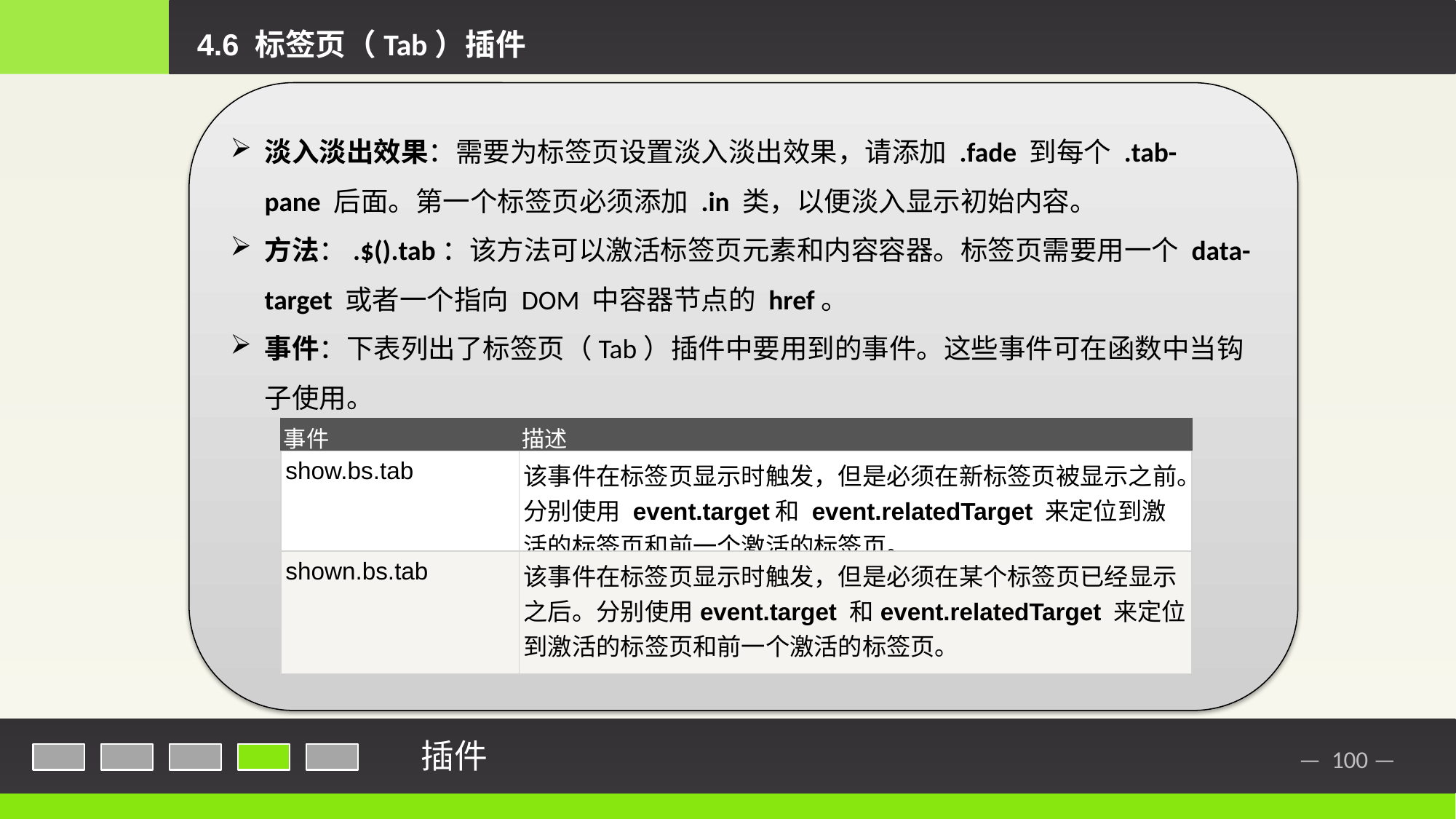

4.6 标签页（Tab）插件
淡入淡出效果：需要为标签页设置淡入淡出效果，请添加 .fade 到每个 .tab-pane 后面。第一个标签页必须添加 .in 类，以便淡入显示初始内容。
方法：.$().tab：该方法可以激活标签页元素和内容容器。标签页需要用一个 data-target 或者一个指向 DOM 中容器节点的 href。
事件：下表列出了标签页（Tab）插件中要用到的事件。这些事件可在函数中当钩子使用。

| 事件 | 描述 |
| --- | --- |
| show.bs.tab | 该事件在标签页显示时触发，但是必须在新标签页被显示之前。分别使用 event.target和 event.relatedTarget 来定位到激活的标签页和前一个激活的标签页。 |
| shown.bs.tab | 该事件在标签页显示时触发，但是必须在某个标签页已经显示之后。分别使用event.target 和event.relatedTarget 来定位到激活的标签页和前一个激活的标签页。 |